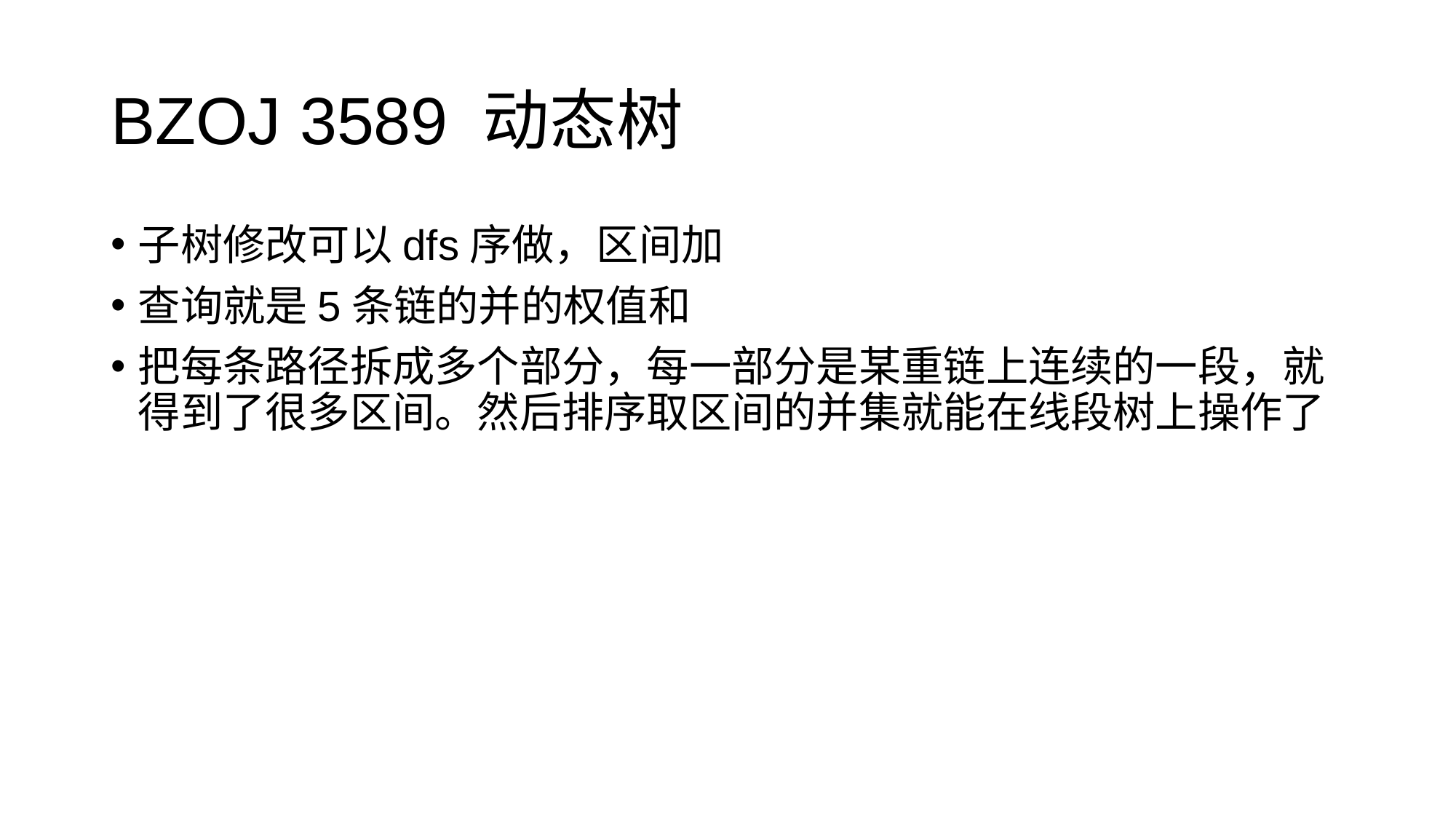

# BZOJ 3589 动态树
子树修改可以dfs序做，区间加
查询就是5条链的并的权值和
把每条路径拆成多个部分，每一部分是某重链上连续的一段，就得到了很多区间。然后排序取区间的并集就能在线段树上操作了